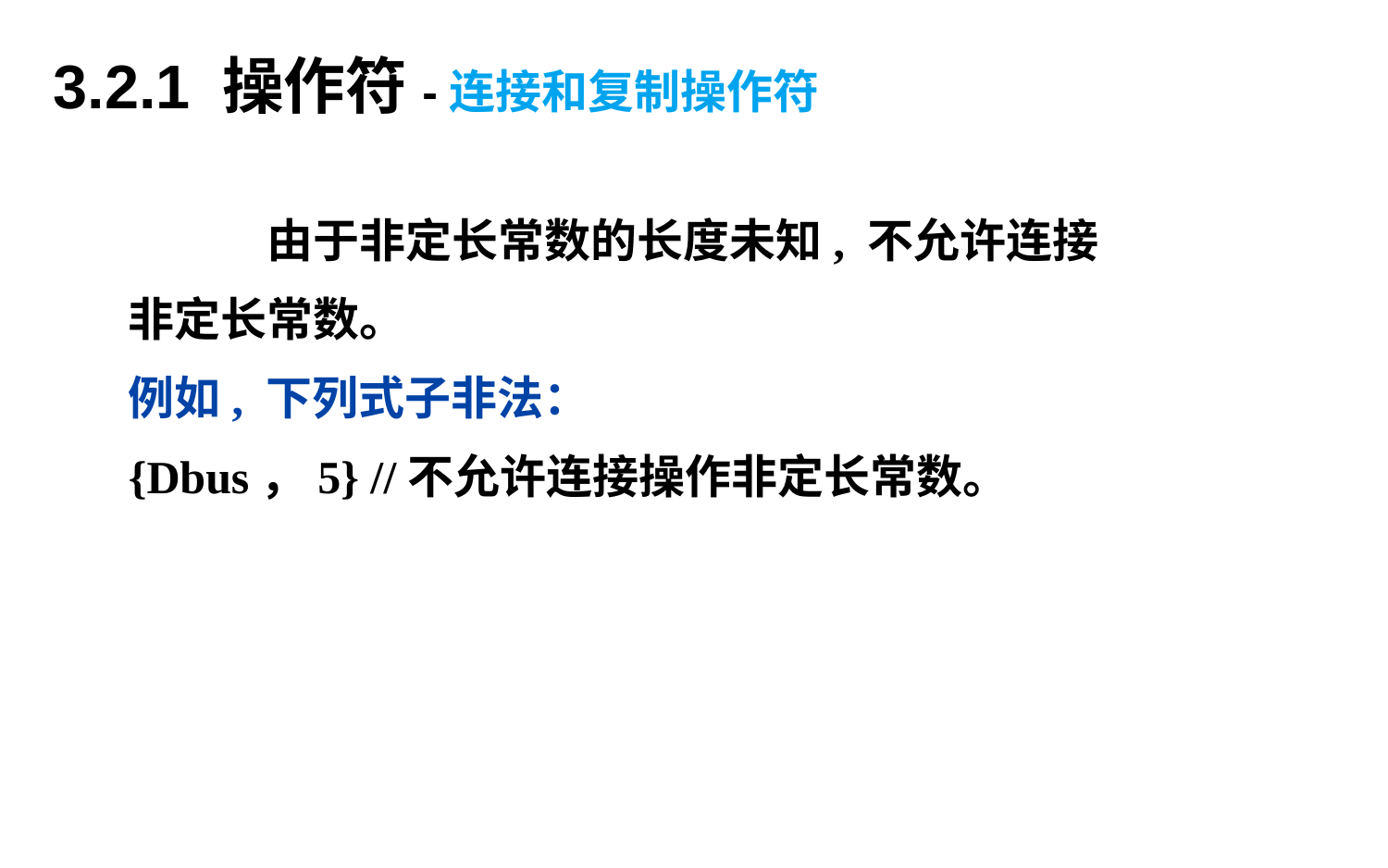

3.2.1 操作符-连接和复制操作符
	由于非定长常数的长度未知, 不允许连接
非定长常数。
例如, 下列式子非法：
{Dbus，5} //不允许连接操作非定长常数。